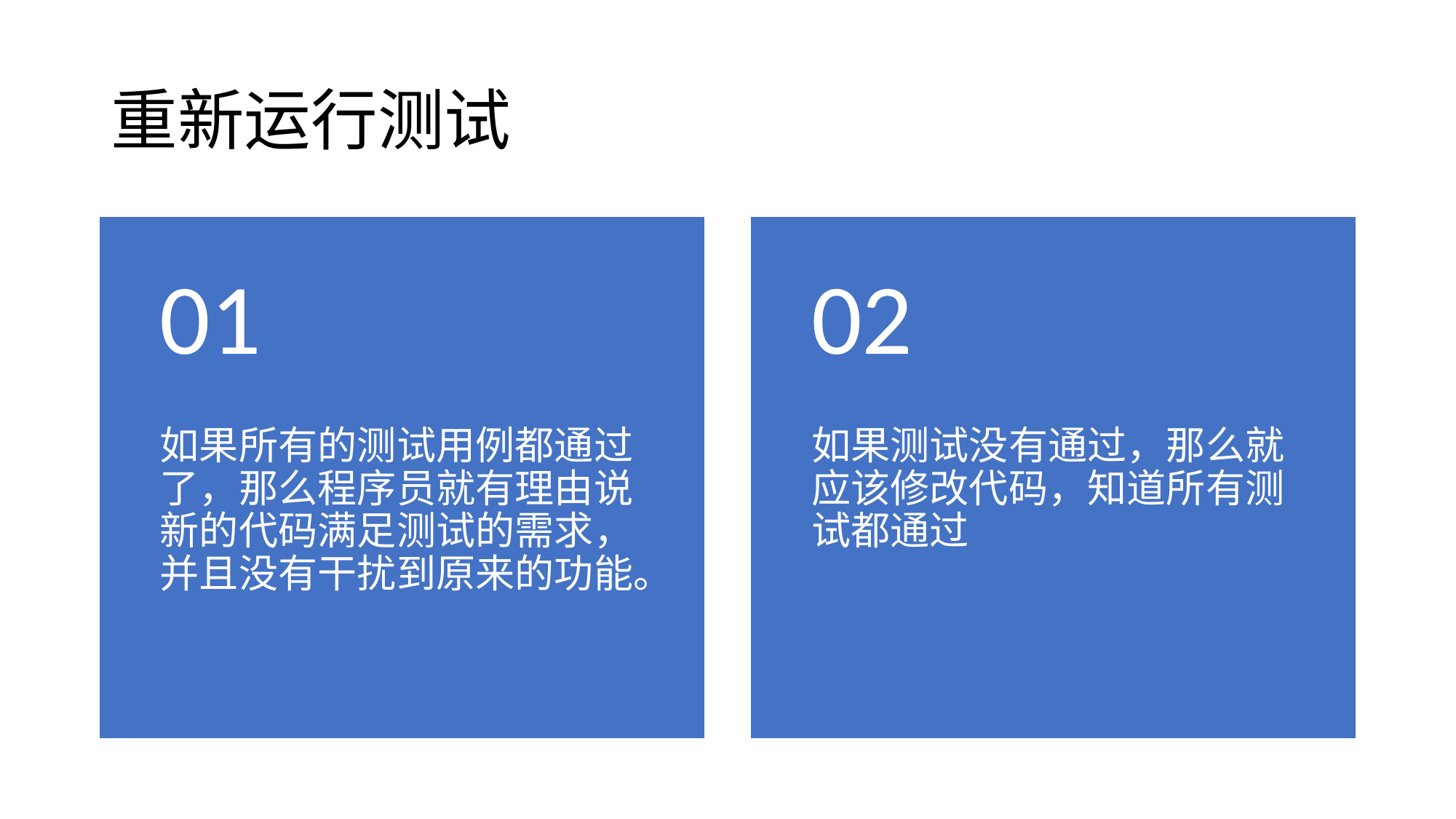

# 重新运行测试
如果所有的测试用例都通过了，那么程序员就有理由说新的代码满足测试的需求，并且没有干扰到原来的功能。
01
如果测试没有通过，那么就应该修改代码，知道所有测试都通过
02